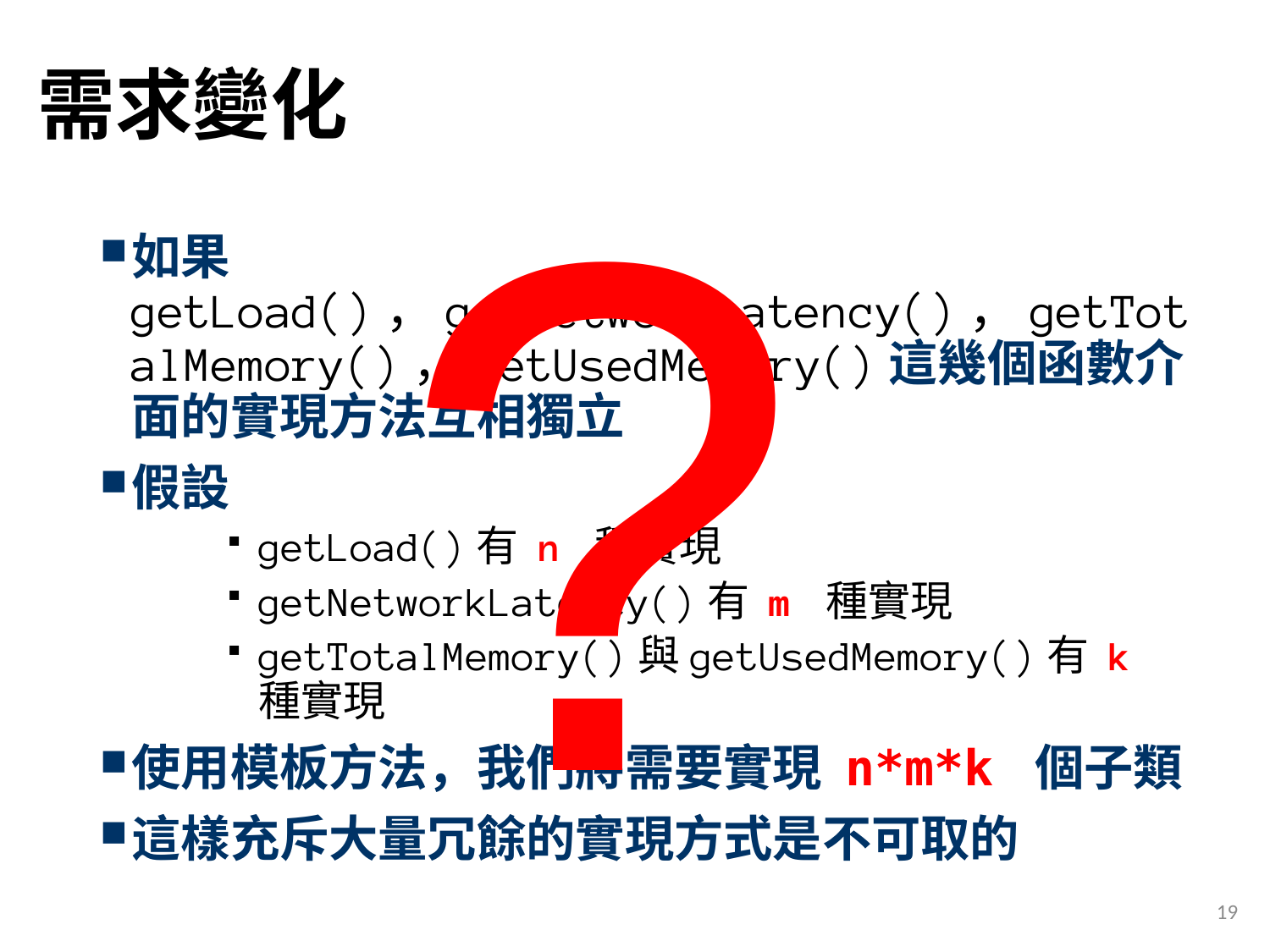

# 需求變化
?
如果getLoad()，getNetworkLatency()，getTotalMemory()，getUsedMemory()這幾個函數介面的實現方法互相獨立
假設
getLoad()有 n 種實現
getNetworkLatency()有 m 種實現
getTotalMemory()與getUsedMemory()有 k 種實現
使用模板方法，我們將需要實現 n*m*k 個子類
這樣充斥大量冗餘的實現方式是不可取的
19